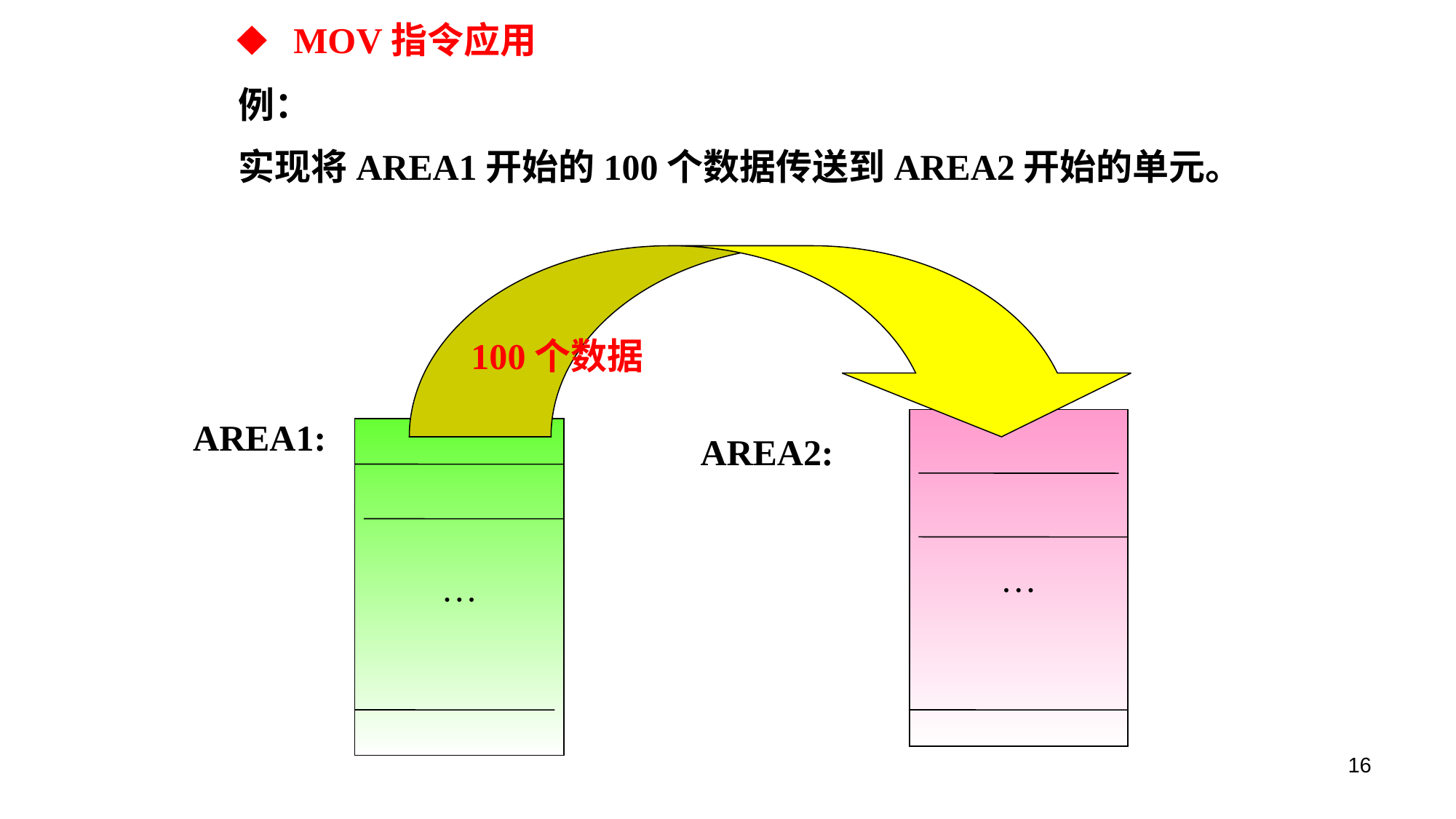

♦   MOV指令应用
例：
实现将AREA1开始的100个数据传送到AREA2开始的单元。

100个数据
AREA1:
…
…
AREA2:

16